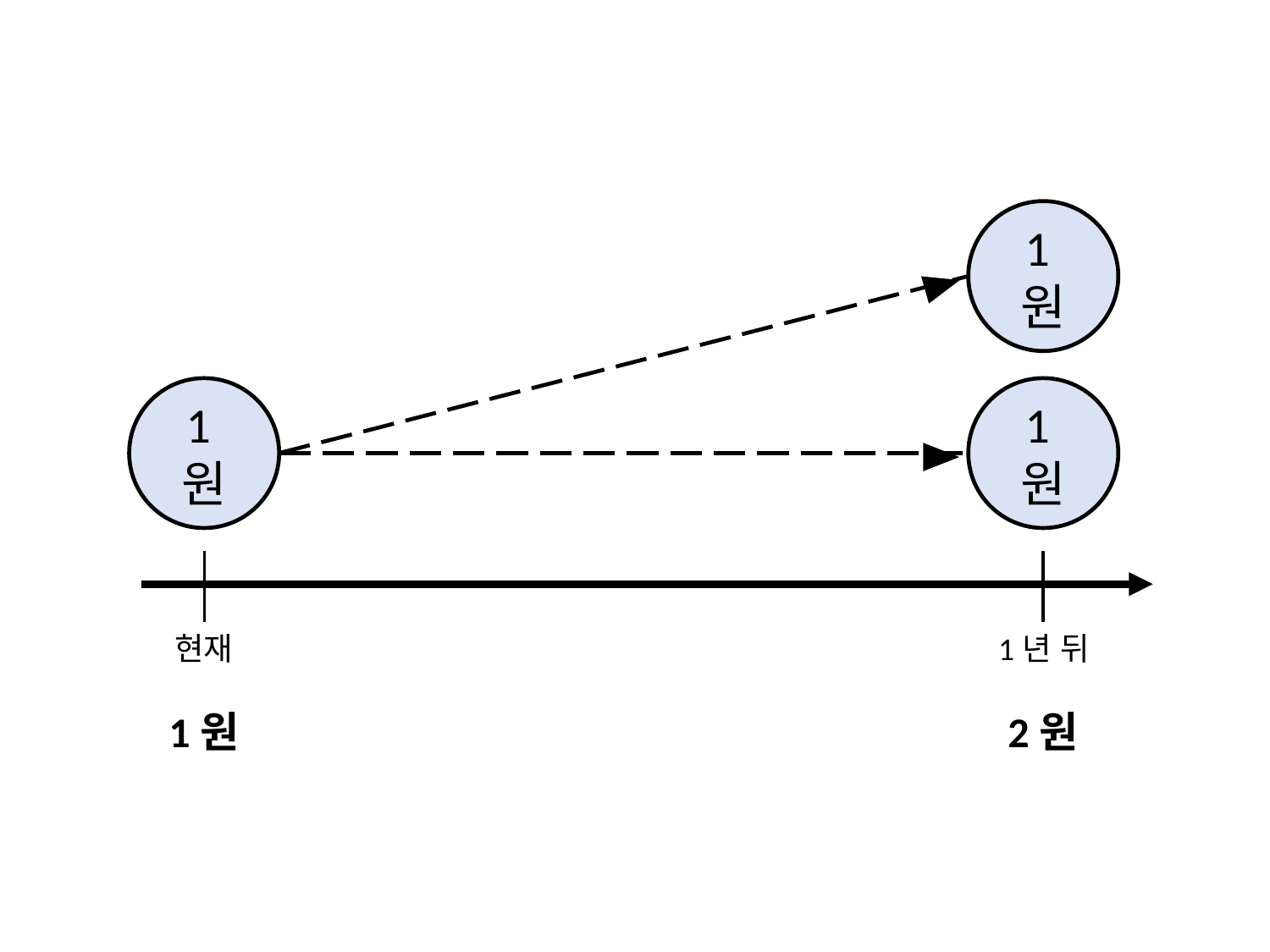

1원

1원
1원

현재
1년 뒤
1원
2원